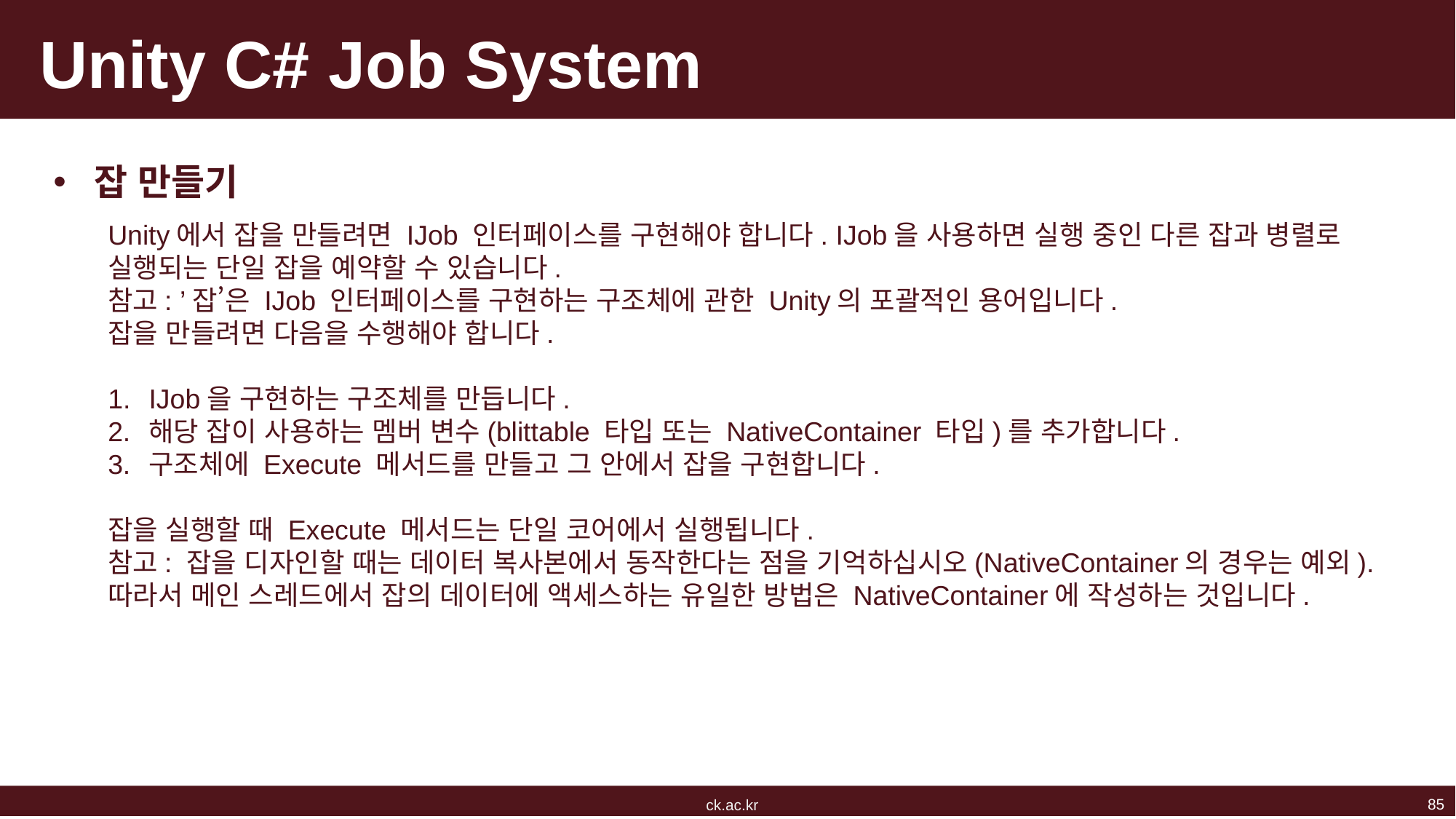

# Unity C# Job System
잡 만들기

Unity에서 잡을 만들려면 IJob 인터페이스를 구현해야 합니다. IJob을 사용하면 실행 중인 다른 잡과 병렬로 실행되는 단일 잡을 예약할 수 있습니다.
참고: ’잡’은 IJob 인터페이스를 구현하는 구조체에 관한 Unity의 포괄적인 용어입니다.
잡을 만들려면 다음을 수행해야 합니다.

IJob을 구현하는 구조체를 만듭니다.
해당 잡이 사용하는 멤버 변수(blittable 타입 또는 NativeContainer 타입)를 추가합니다.
구조체에 Execute 메서드를 만들고 그 안에서 잡을 구현합니다.

잡을 실행할 때 Execute 메서드는 단일 코어에서 실행됩니다.
참고: 잡을 디자인할 때는 데이터 복사본에서 동작한다는 점을 기억하십시오(NativeContainer의 경우는 예외). 따라서 메인 스레드에서 잡의 데이터에 액세스하는 유일한 방법은 NativeContainer에 작성하는 것입니다.
85
ck.ac.kr